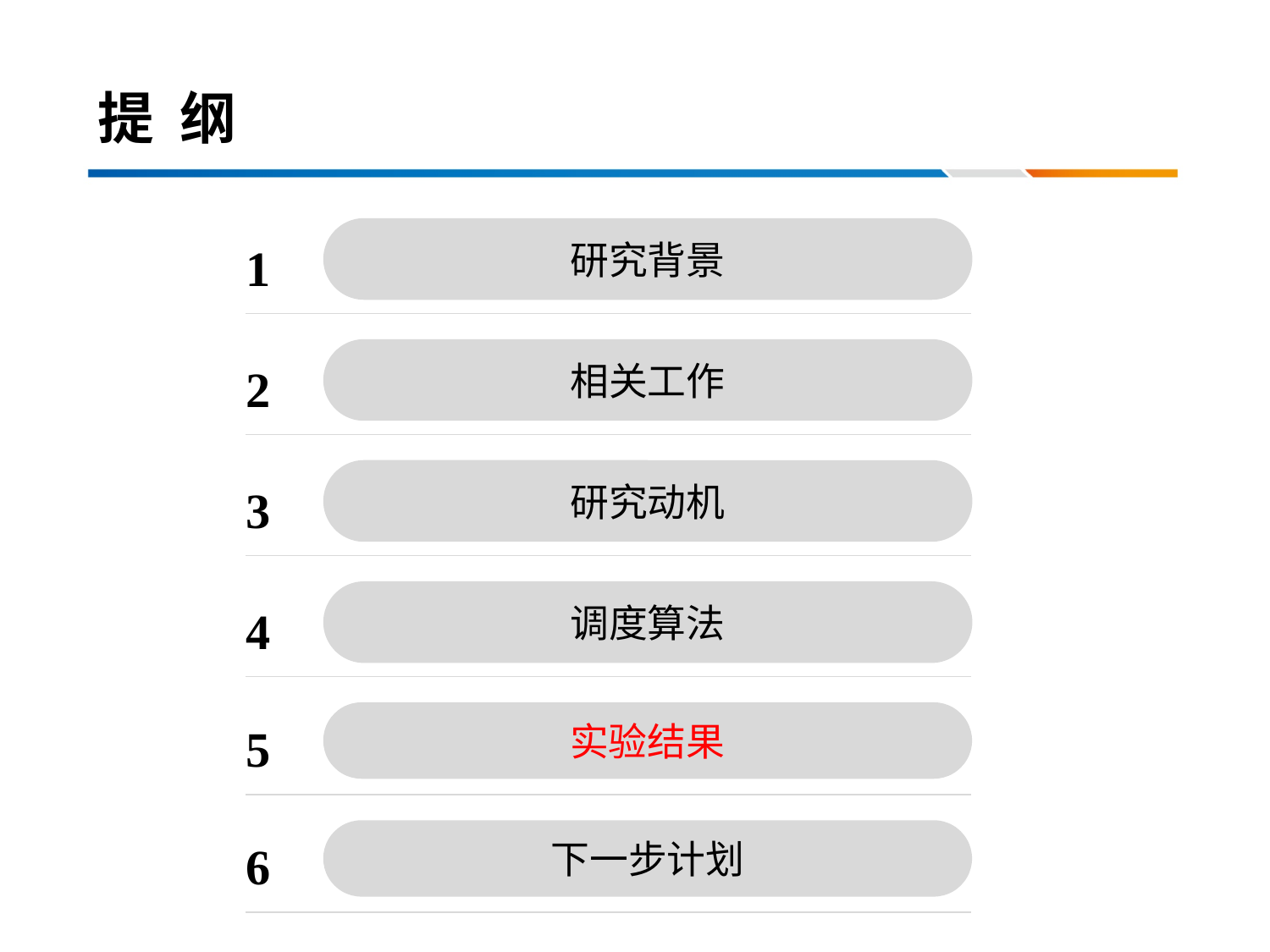

提  纲
研究背景
1
相关工作
2
研究动机
3
调度算法
4
实验结果
5
下一步计划
6